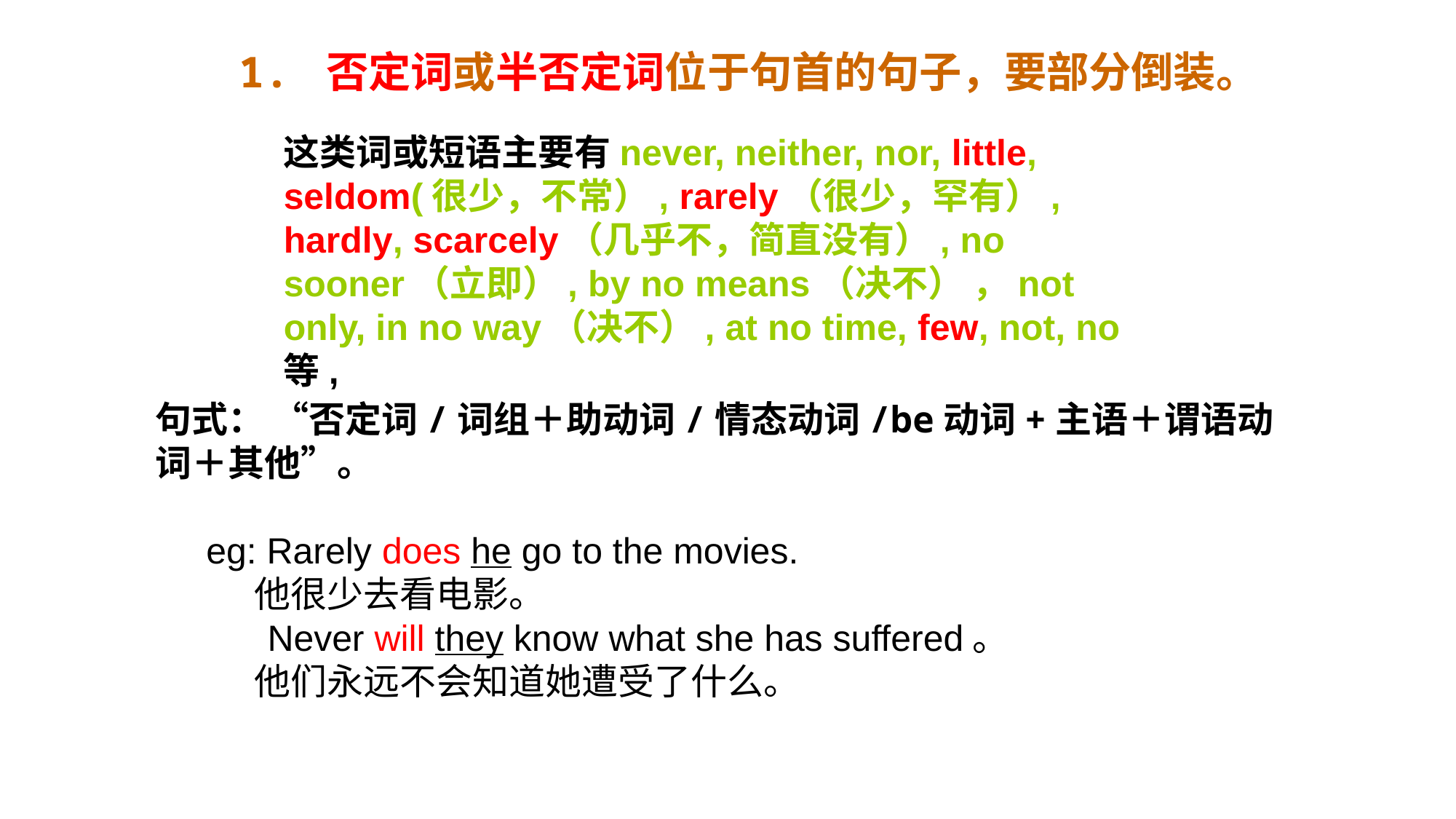

1. 否定词或半否定词位于句首的句子，要部分倒装。
这类词或短语主要有never, neither, nor, little, seldom(很少，不常）, rarely（很少，罕有）, hardly, scarcely（几乎不，简直没有）, no sooner（立即）, by no means（决不） ，not only, in no way（决不）, at no time, few, not, no等,
句式： “否定词/词组＋助动词/情态动词/be动词+主语＋谓语动词＋其他”。

     eg: Rarely does he go to the movies.
           他很少去看电影。
           Never will they know what she has suffered。
           他们永远不会知道她遭受了什么。